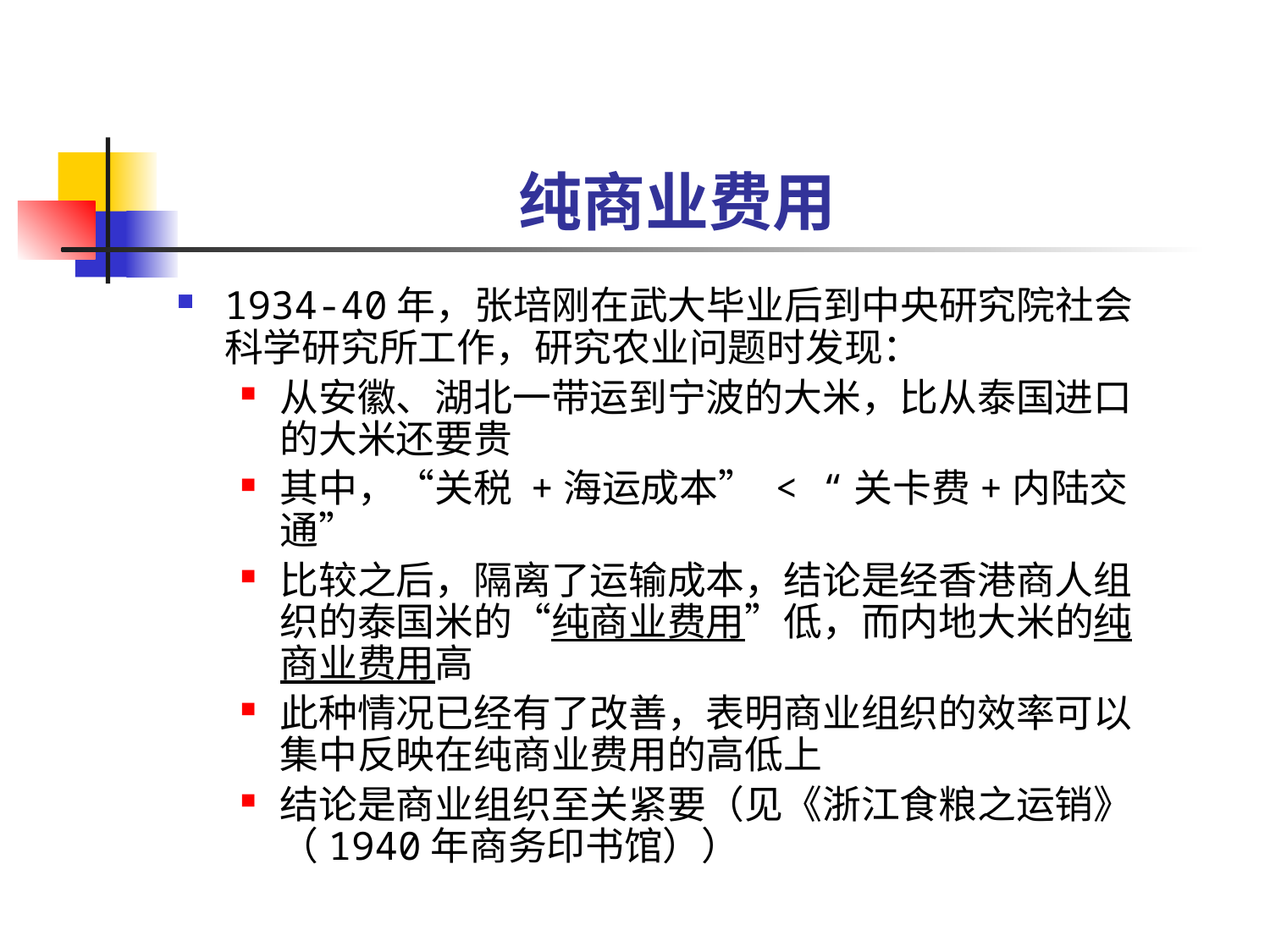

# 纯商业费用
1934-40年，张培刚在武大毕业后到中央研究院社会科学研究所工作，研究农业问题时发现：
从安徽、湖北一带运到宁波的大米，比从泰国进口的大米还要贵
其中，“关税 +海运成本” < “关卡费+内陆交通”
比较之后，隔离了运输成本，结论是经香港商人组织的泰国米的“纯商业费用”低，而内地大米的纯商业费用高
此种情况已经有了改善，表明商业组织的效率可以集中反映在纯商业费用的高低上
结论是商业组织至关紧要（见《浙江食粮之运销》（1940年商务印书馆））